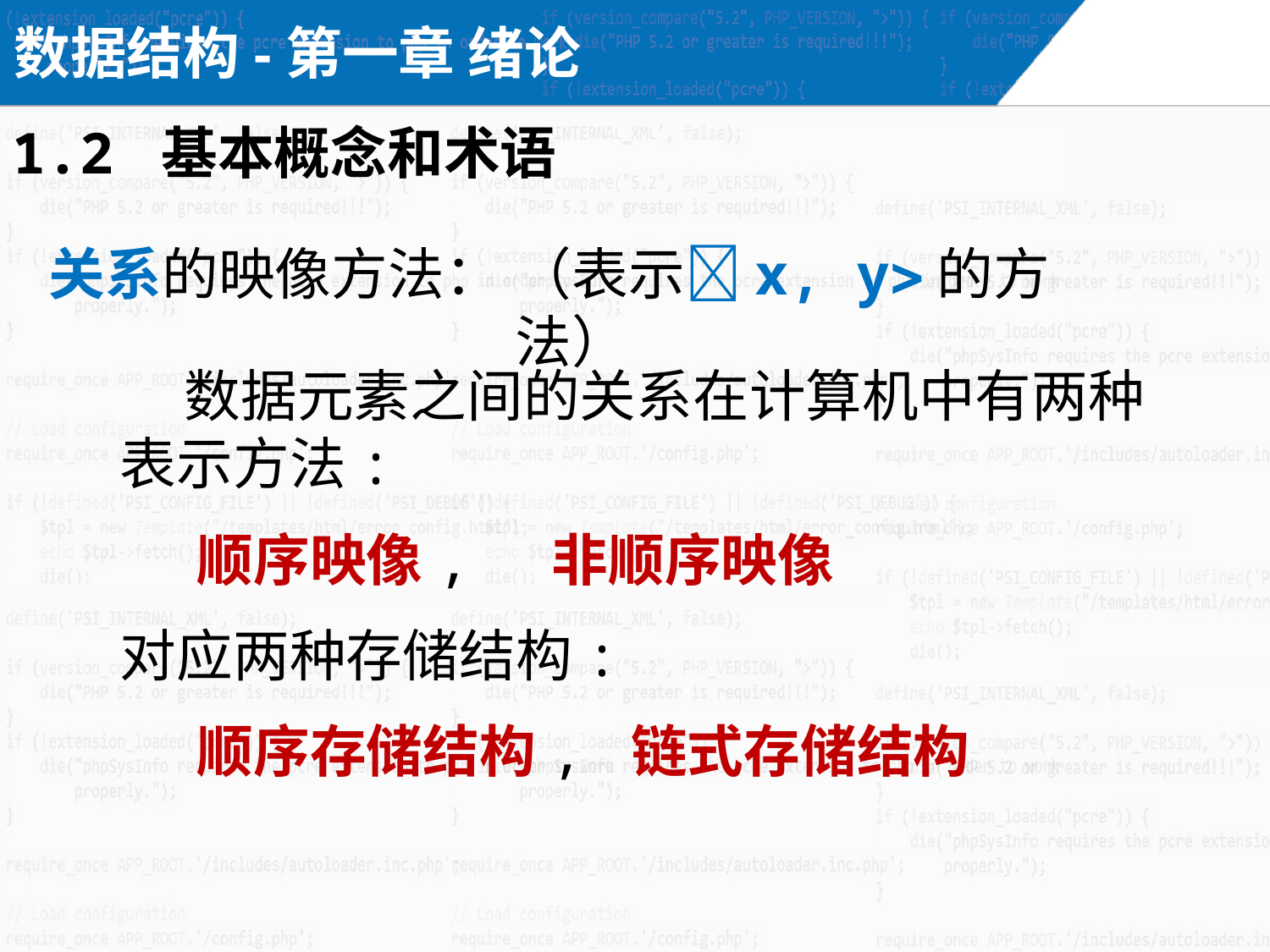

数据结构-第一章 绪论
1.2 基本概念和术语
关系的映像方法：
（表示<x, y>的方法）
    数据元素之间的关系在计算机中有两种表示方法:
     顺序映像,  非顺序映像
对应两种存储结构:
     顺序存储结构, 链式存储结构